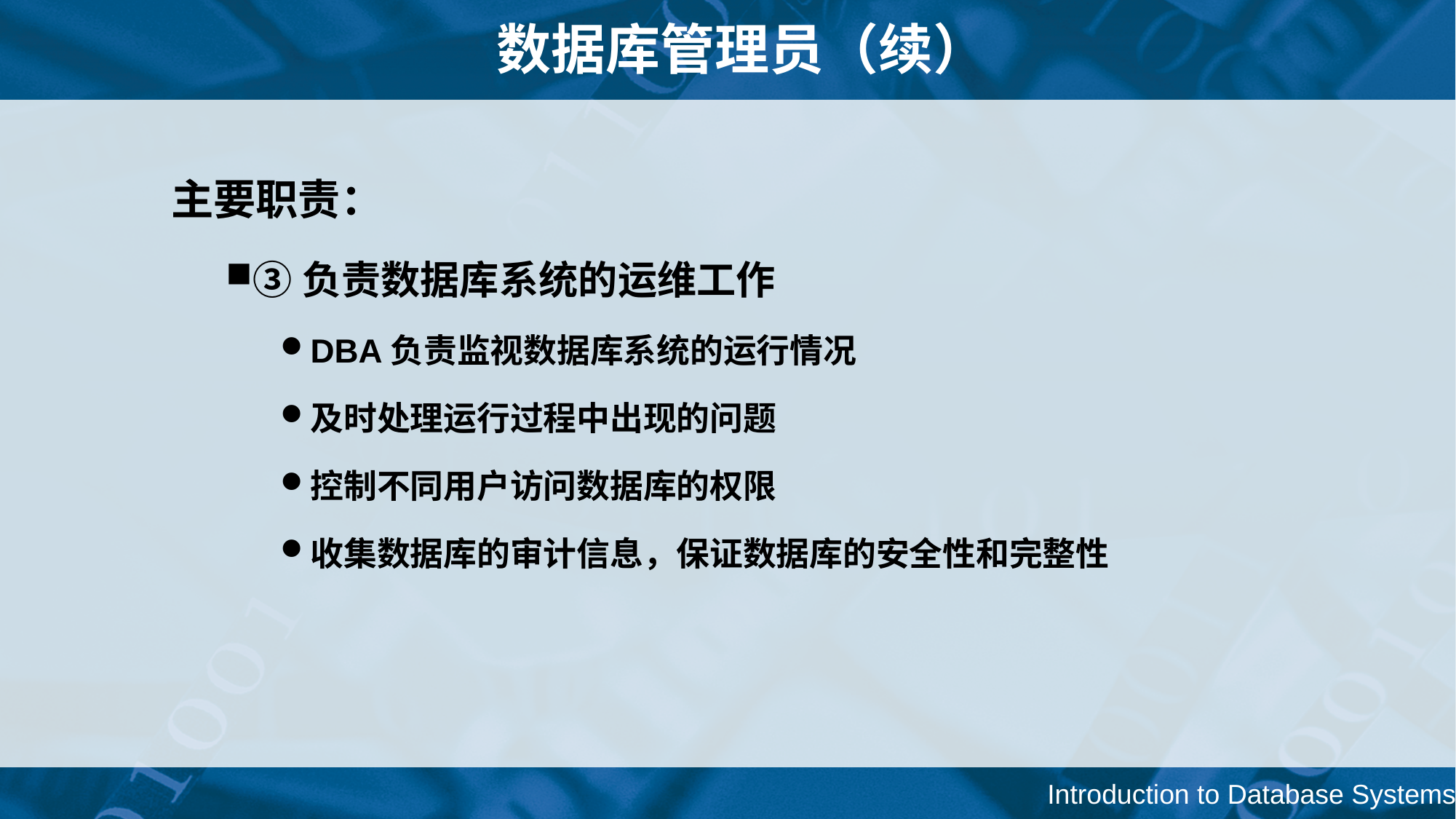

# 数据库管理员（续）
主要职责：
③负责数据库系统的运维工作
DBA负责监视数据库系统的运行情况
及时处理运行过程中出现的问题
控制不同用户访问数据库的权限
收集数据库的审计信息，保证数据库的安全性和完整性